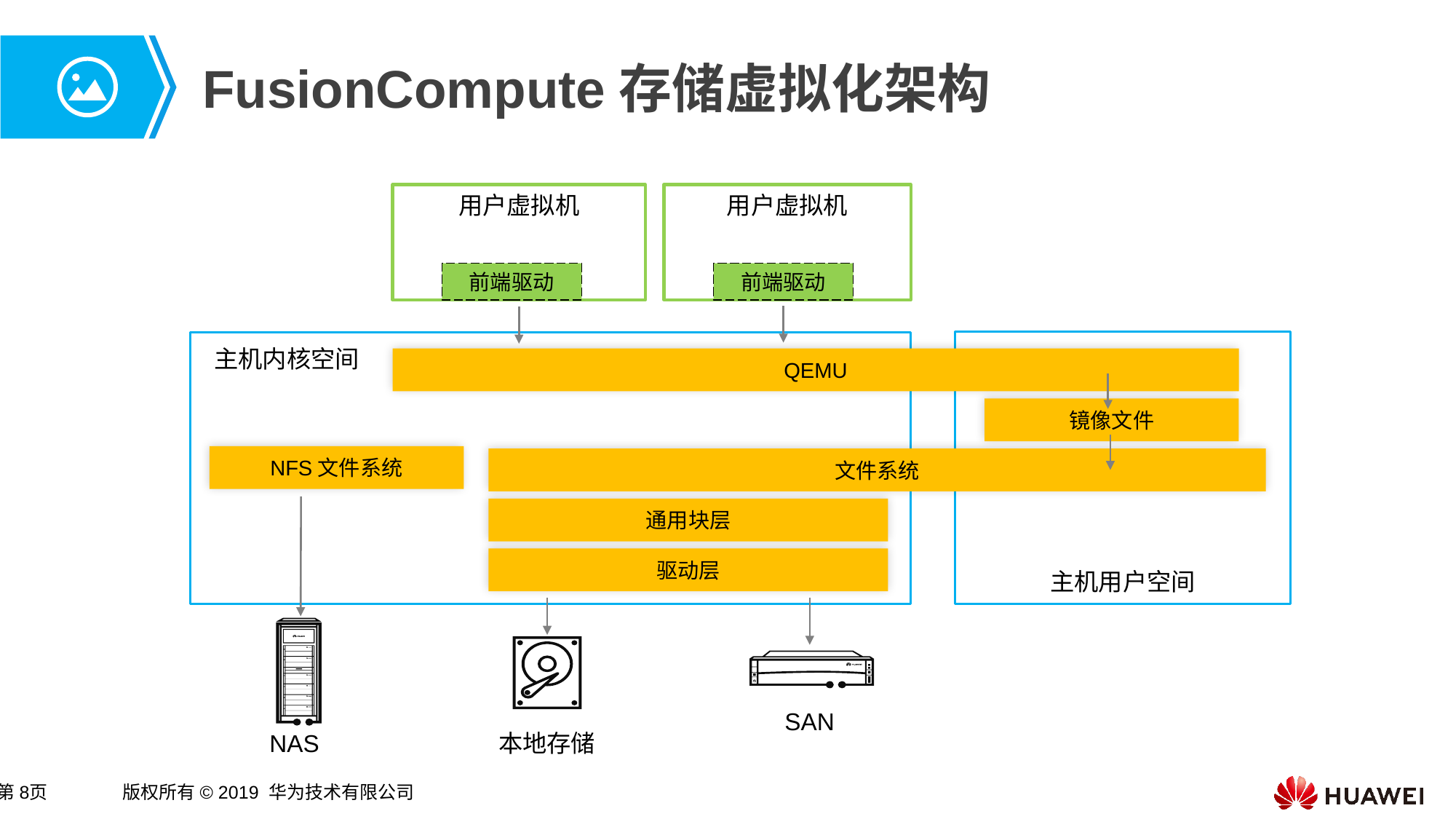

# FusionCompute存储虚拟化架构
用户虚拟机
用户虚拟机
前端驱动
前端驱动

主机内核空间
QEMU
镜像文件
NFS文件系统
文件系统
通用块层
驱动层
主机用户空间

SAN
NAS
本地存储